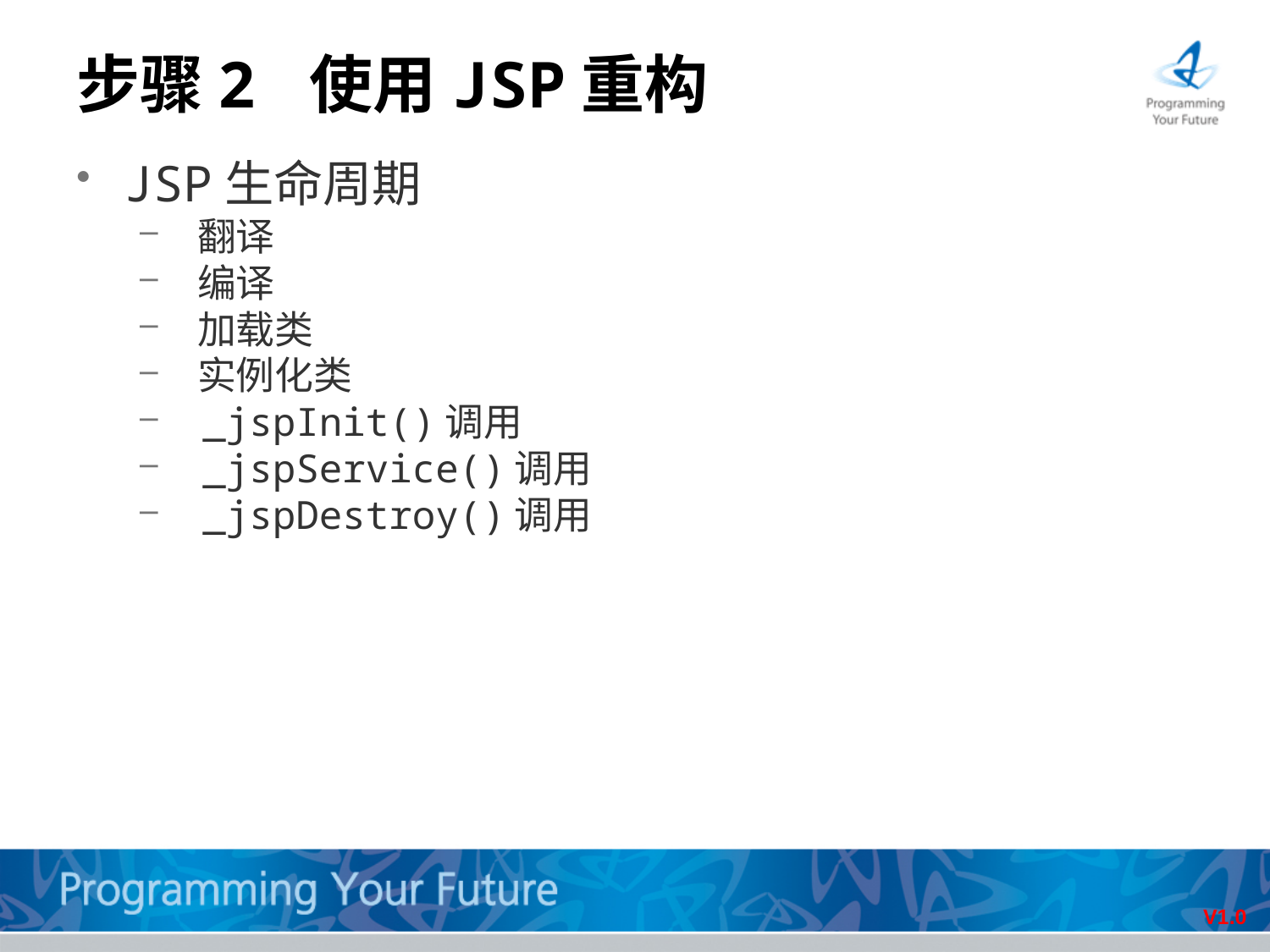

# 步骤2 使用JSP重构
JSP生命周期
 翻译
 编译
 加载类
 实例化类
 _jspInit()调用
 _jspService()调用
 _jspDestroy()调用